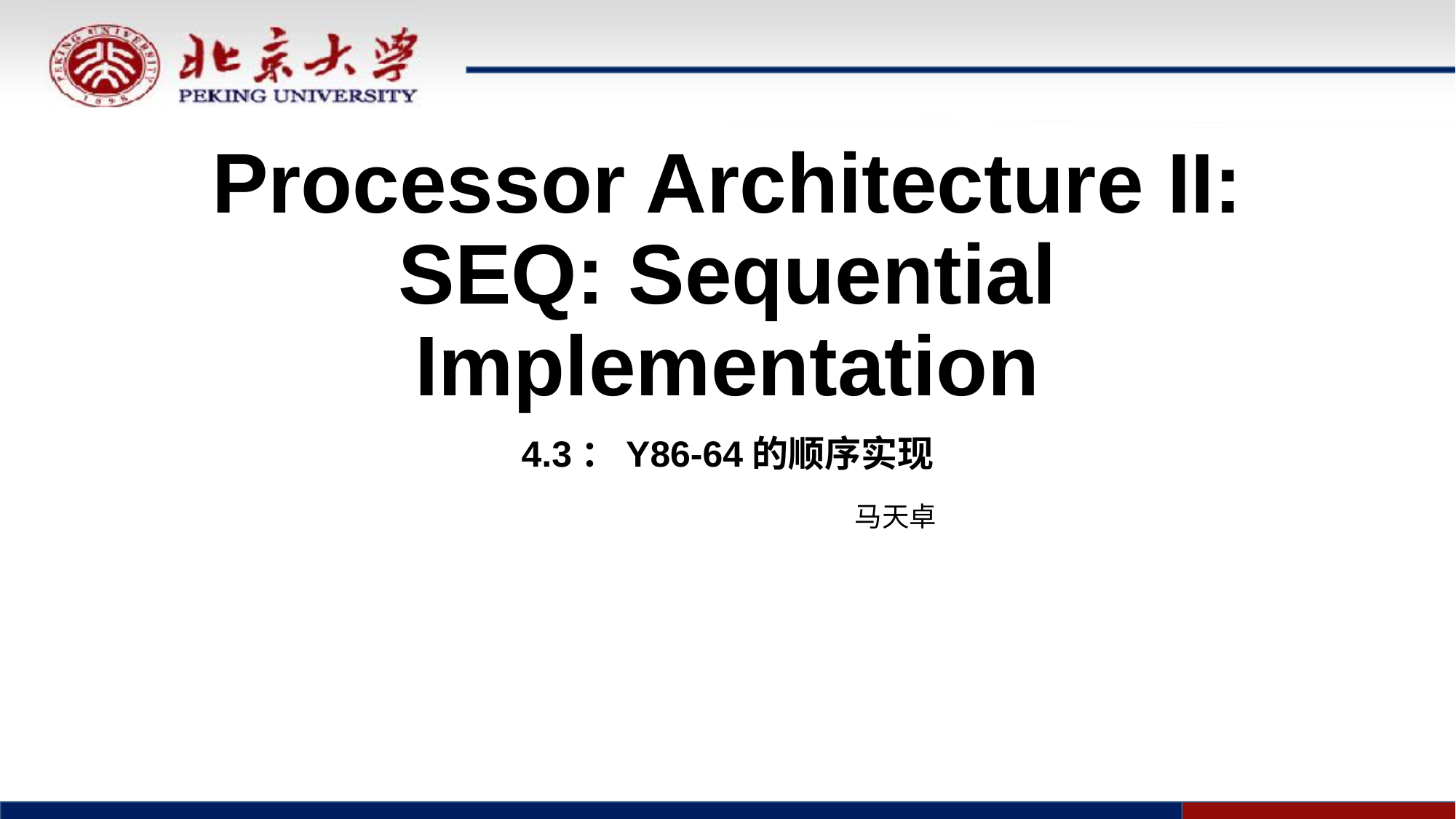

# Processor Architecture II: SEQ: Sequential Implementation
4.3：Y86-64的顺序实现
马天卓